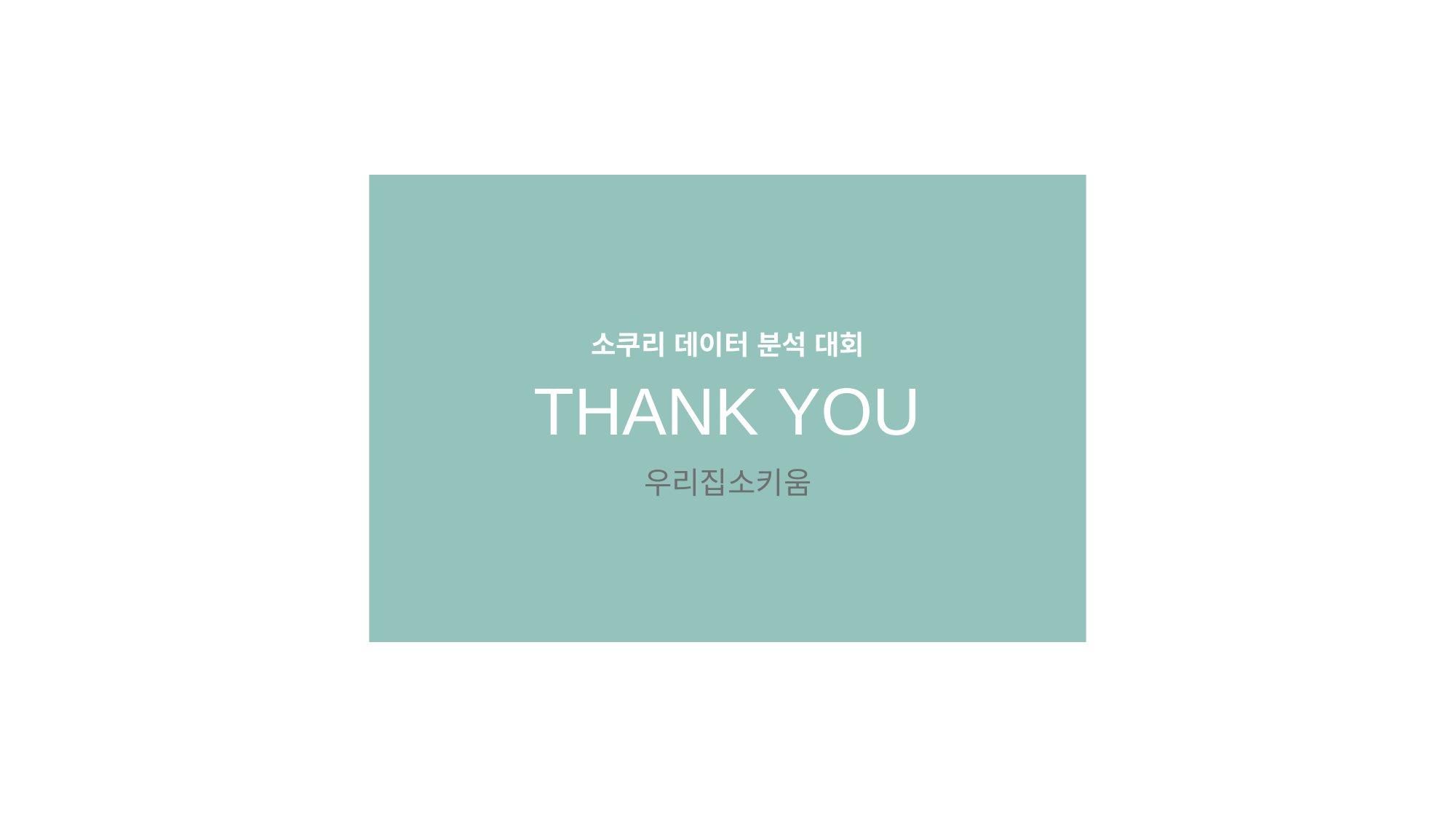

THANK YOU
소쿠리 데이터 분석 대회
THANK YOU
우리집소키움